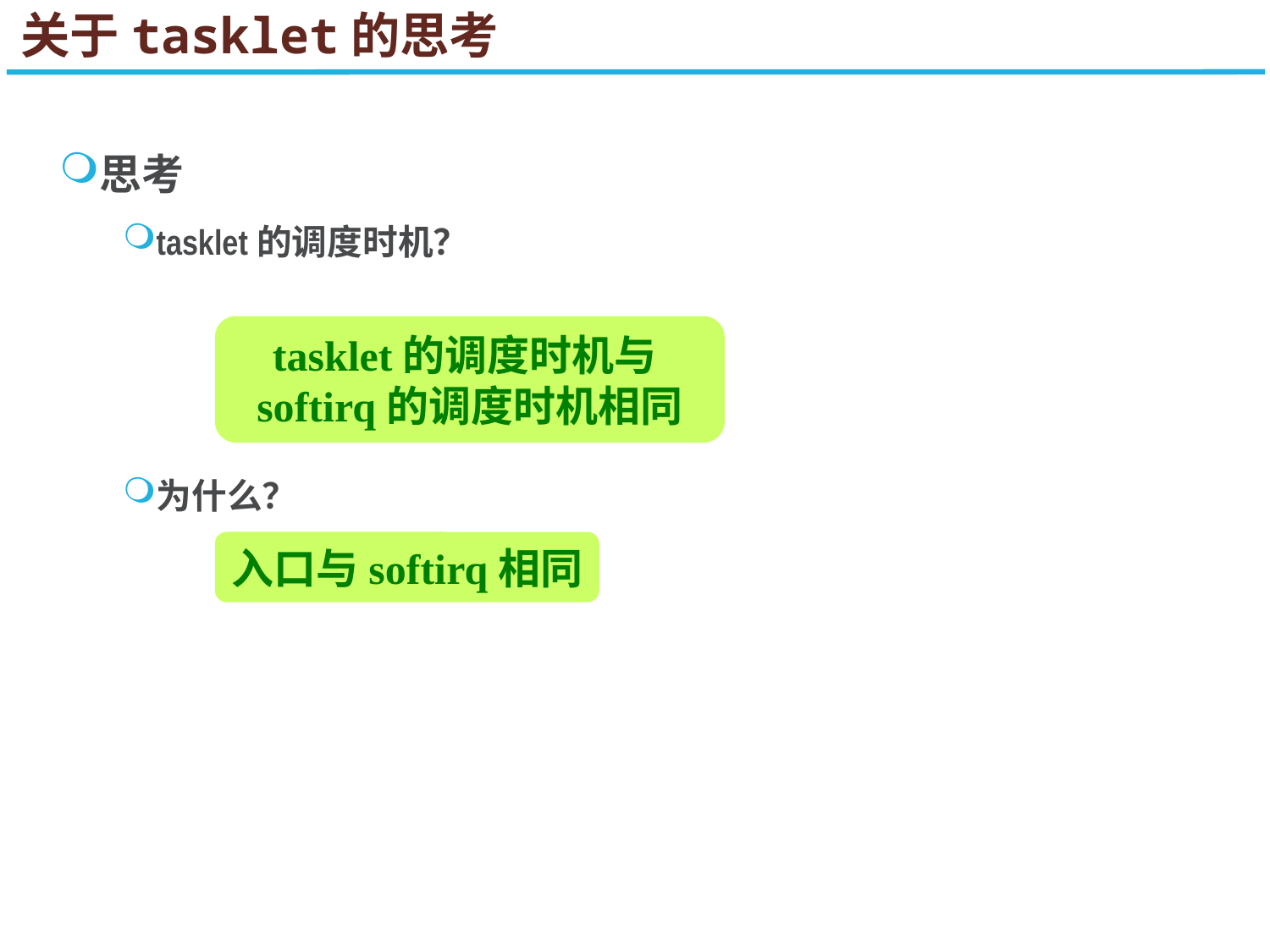

关于tasklet的思考
思考
tasklet的调度时机？

为什么？
tasklet的调度时机与softirq的调度时机相同
入口与softirq相同